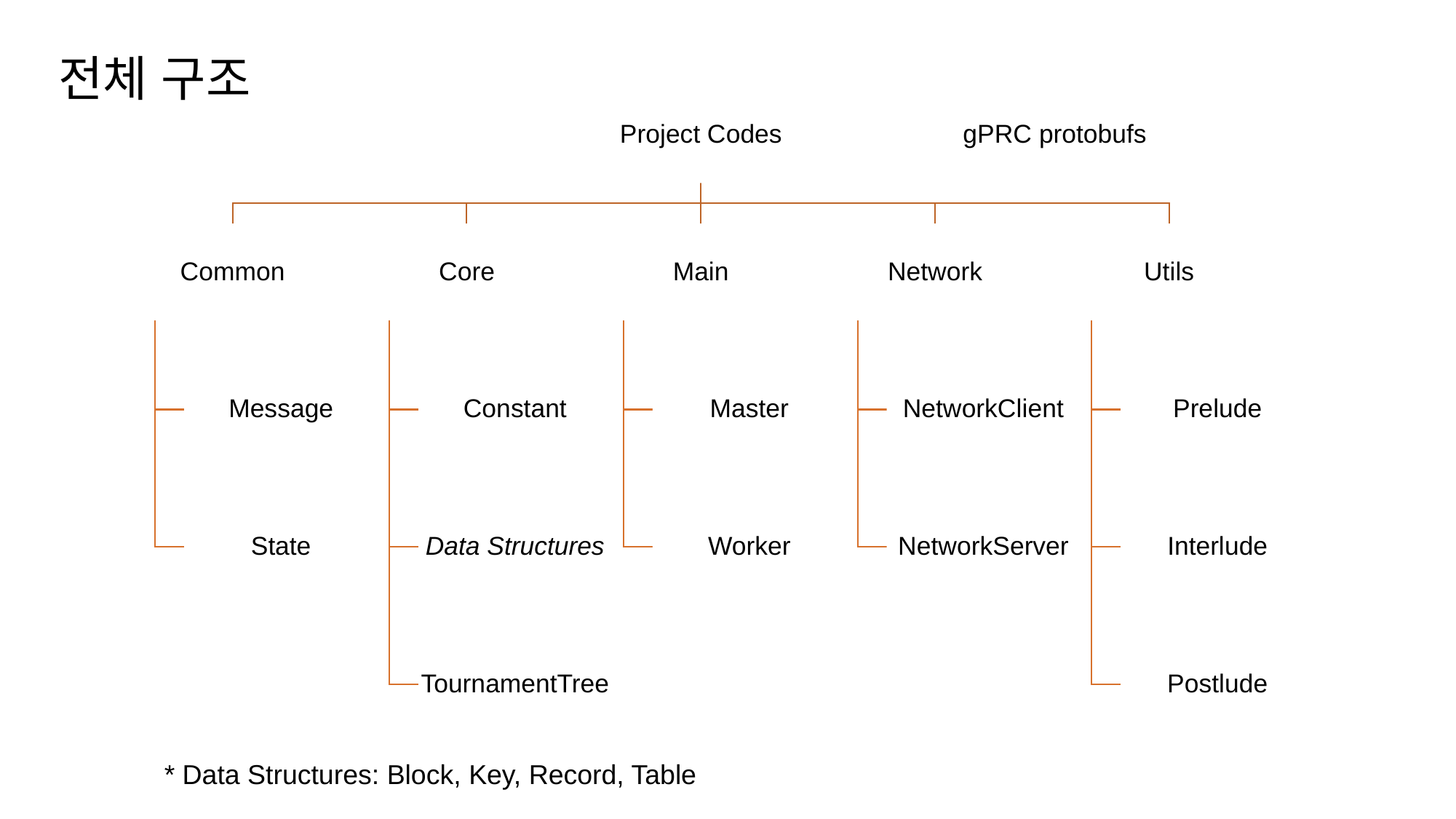

전체 구조
Project Codes
Common
Message
State
Core
Constant
Data Structures
TournamentTree
Main
Master
Worker
Network
NetworkClient
NetworkServer
Utils
Prelude
Interlude
Postlude
gPRC protobufs
* Data Structures: Block, Key, Record, Table